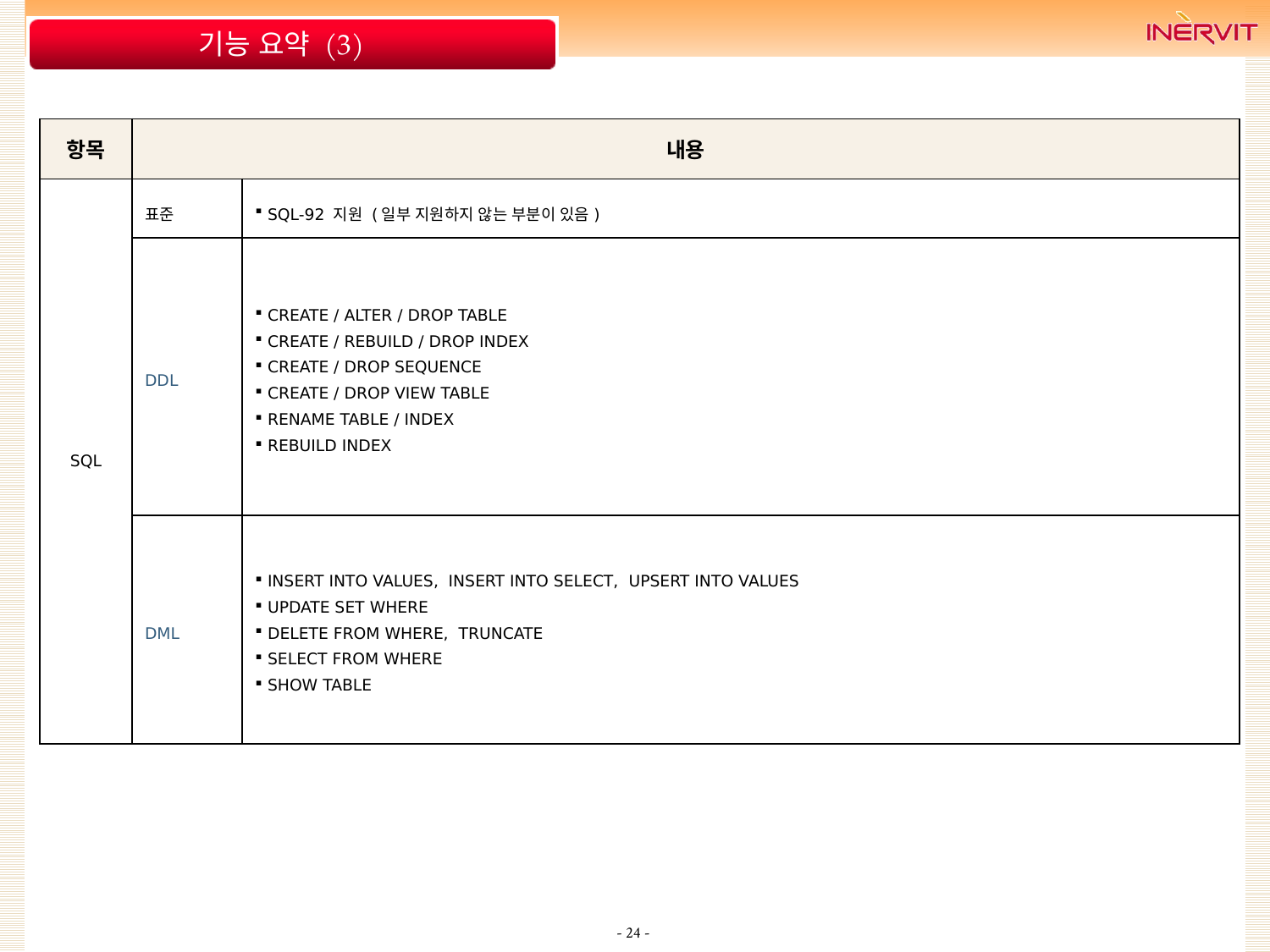

# 기능 요약 (3)
| 항목 | 내용 |  |
| --- | --- | --- |
| SQL | 표준 | SQL-92 지원 (일부 지원하지 않는 부분이 있음) |
|  | DDL | CREATE / ALTER / DROP TABLE CREATE / REBUILD / DROP INDEX CREATE / DROP SEQUENCE CREATE / DROP VIEW TABLE RENAME TABLE / INDEX REBUILD INDEX |
|  | DML | INSERT INTO VALUES, INSERT INTO SELECT, UPSERT INTO VALUES UPDATE SET WHERE DELETE FROM WHERE, TRUNCATE SELECT FROM WHERE SHOW TABLE |
- 24 -